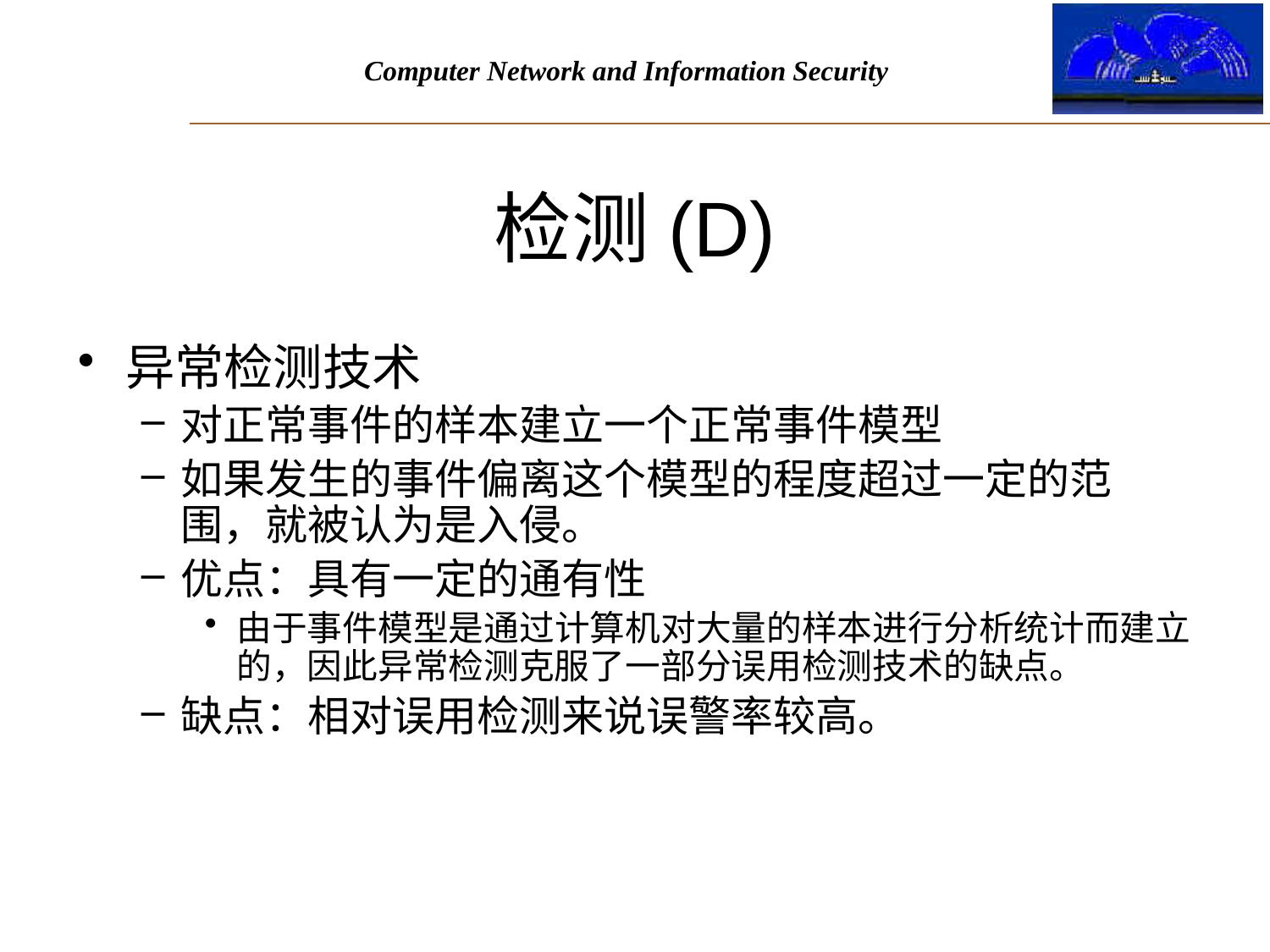

# 检测(D)
异常检测技术
对正常事件的样本建立一个正常事件模型
如果发生的事件偏离这个模型的程度超过一定的范围，就被认为是入侵。
优点：具有一定的通有性
由于事件模型是通过计算机对大量的样本进行分析统计而建立的，因此异常检测克服了一部分误用检测技术的缺点。
缺点：相对误用检测来说误警率较高。